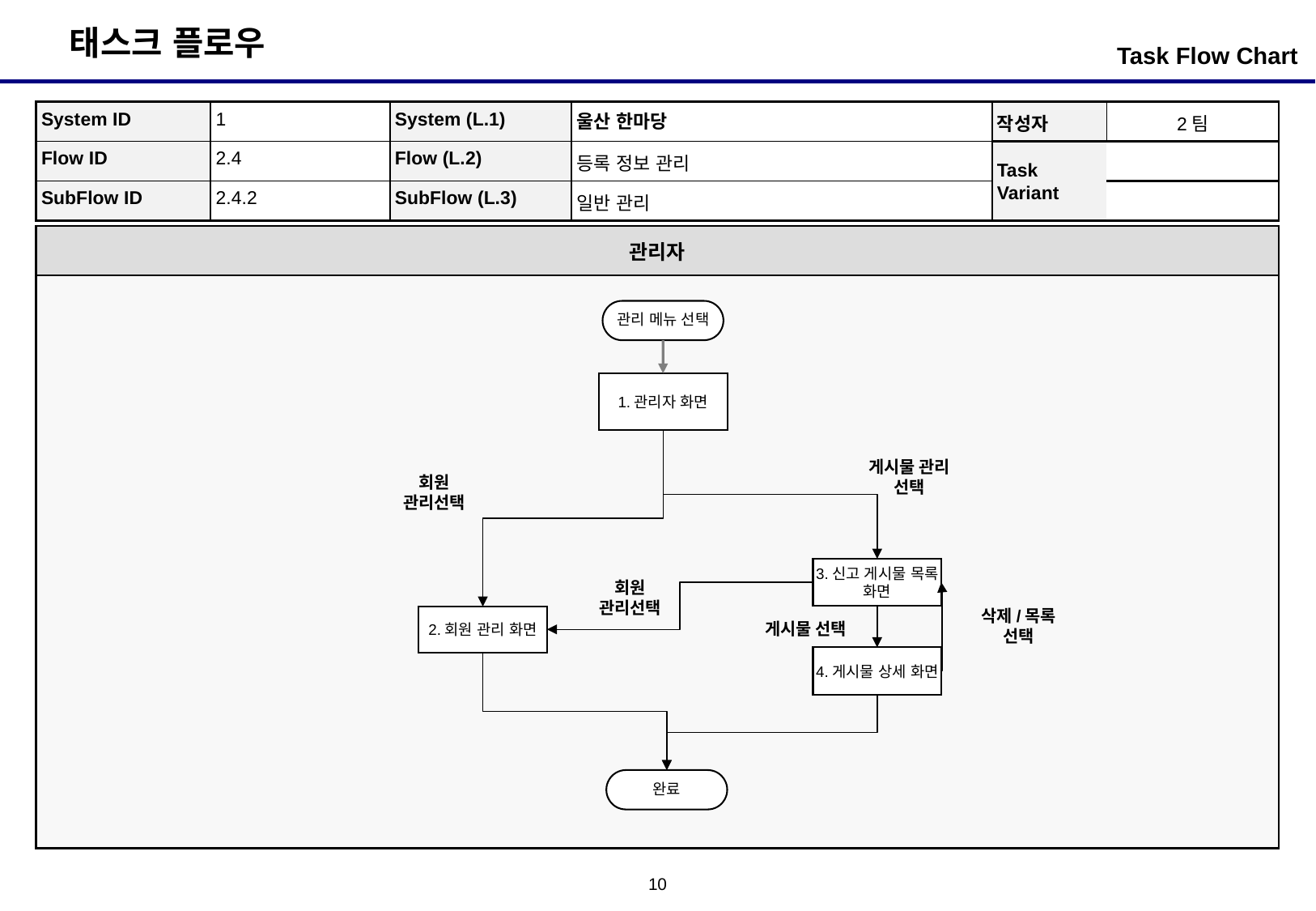

Task Flow Chart
| System ID | 1 | System (L.1) | 울산 한마당 | 작성자 | 2팀 |
| --- | --- | --- | --- | --- | --- |
| Flow ID | 2.4 | Flow (L.2) | 등록 정보 관리 | Task Variant |  |
| SubFlow ID | 2.4.2 | SubFlow (L.3) | 일반 관리 |  |  |
| 관리자 |
| --- |
|  |
관리 메뉴 선택
1.관리자 화면
게시물 관리 선택
회원 관리선택
3.신고 게시물 목록 화면
회원 관리선택
삭제/목록 선택
2.회원 관리 화면
게시물 선택
4.게시물 상세 화면
완료